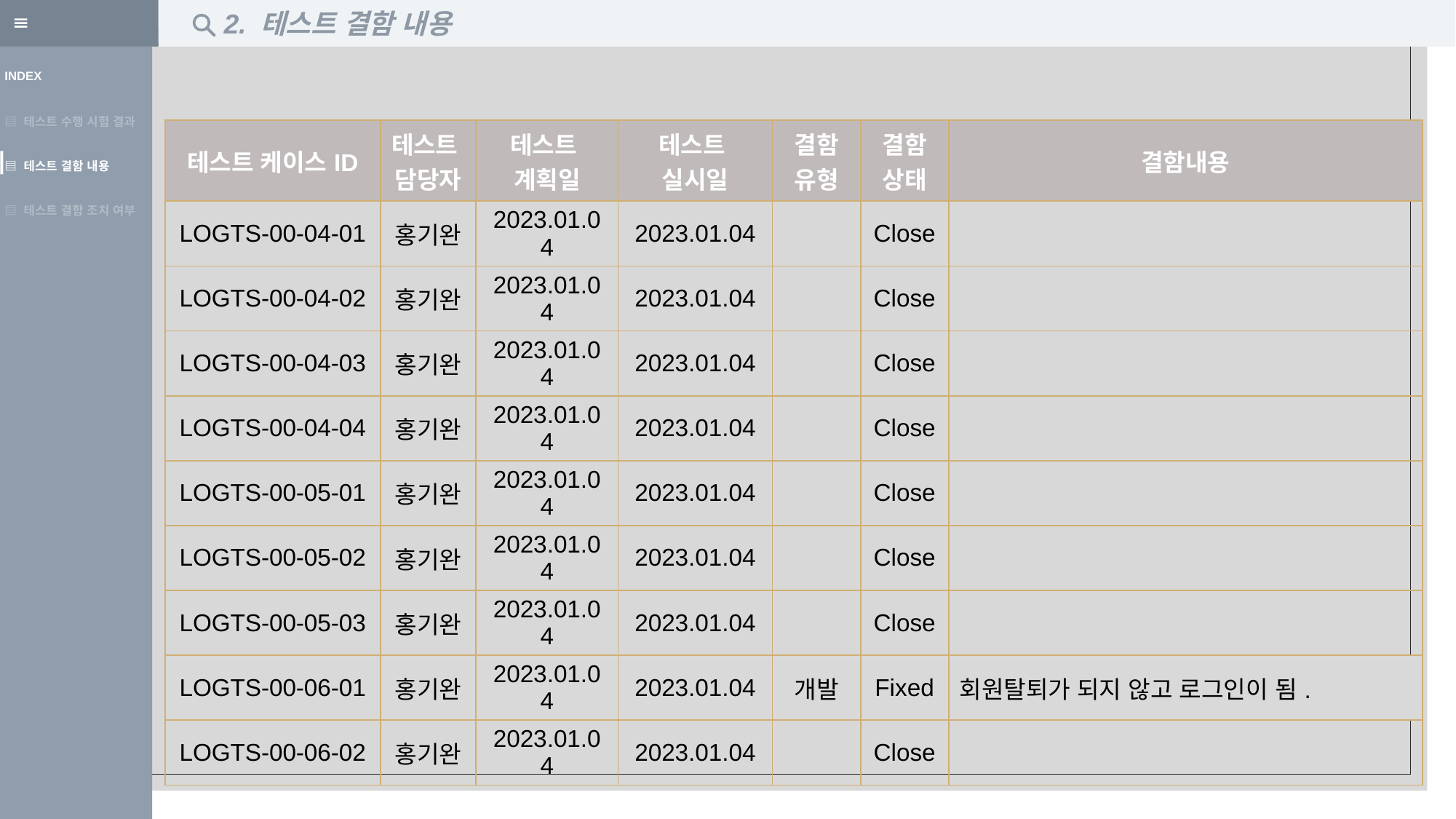

2. 테스트 결함 내용

| INDEX |
| --- |
| ▤ 테스트 수행 시험 결과 |
| ▤ 테스트 결함 내용 |
| ▤ 테스트 결함 조치 여부 |
| 테스트 케이스ID | 테스트 담당자 | 테스트 계획일 | 테스트 실시일 | 결함유형 | 결함상태 | 결함내용 |
| --- | --- | --- | --- | --- | --- | --- |
| LOGTS-00-04-01 | 홍기완 | 2023.01.04 | 2023.01.04 |  | Close |  |
| LOGTS-00-04-02 | 홍기완 | 2023.01.04 | 2023.01.04 |  | Close |  |
| LOGTS-00-04-03 | 홍기완 | 2023.01.04 | 2023.01.04 |  | Close |  |
| LOGTS-00-04-04 | 홍기완 | 2023.01.04 | 2023.01.04 |  | Close |  |
| LOGTS-00-05-01 | 홍기완 | 2023.01.04 | 2023.01.04 |  | Close |  |
| LOGTS-00-05-02 | 홍기완 | 2023.01.04 | 2023.01.04 |  | Close |  |
| LOGTS-00-05-03 | 홍기완 | 2023.01.04 | 2023.01.04 |  | Close |  |
| LOGTS-00-06-01 | 홍기완 | 2023.01.04 | 2023.01.04 | 개발 | Fixed | 회원탈퇴가 되지 않고 로그인이 됨. |
| LOGTS-00-06-02 | 홍기완 | 2023.01.04 | 2023.01.04 |  | Close |  |